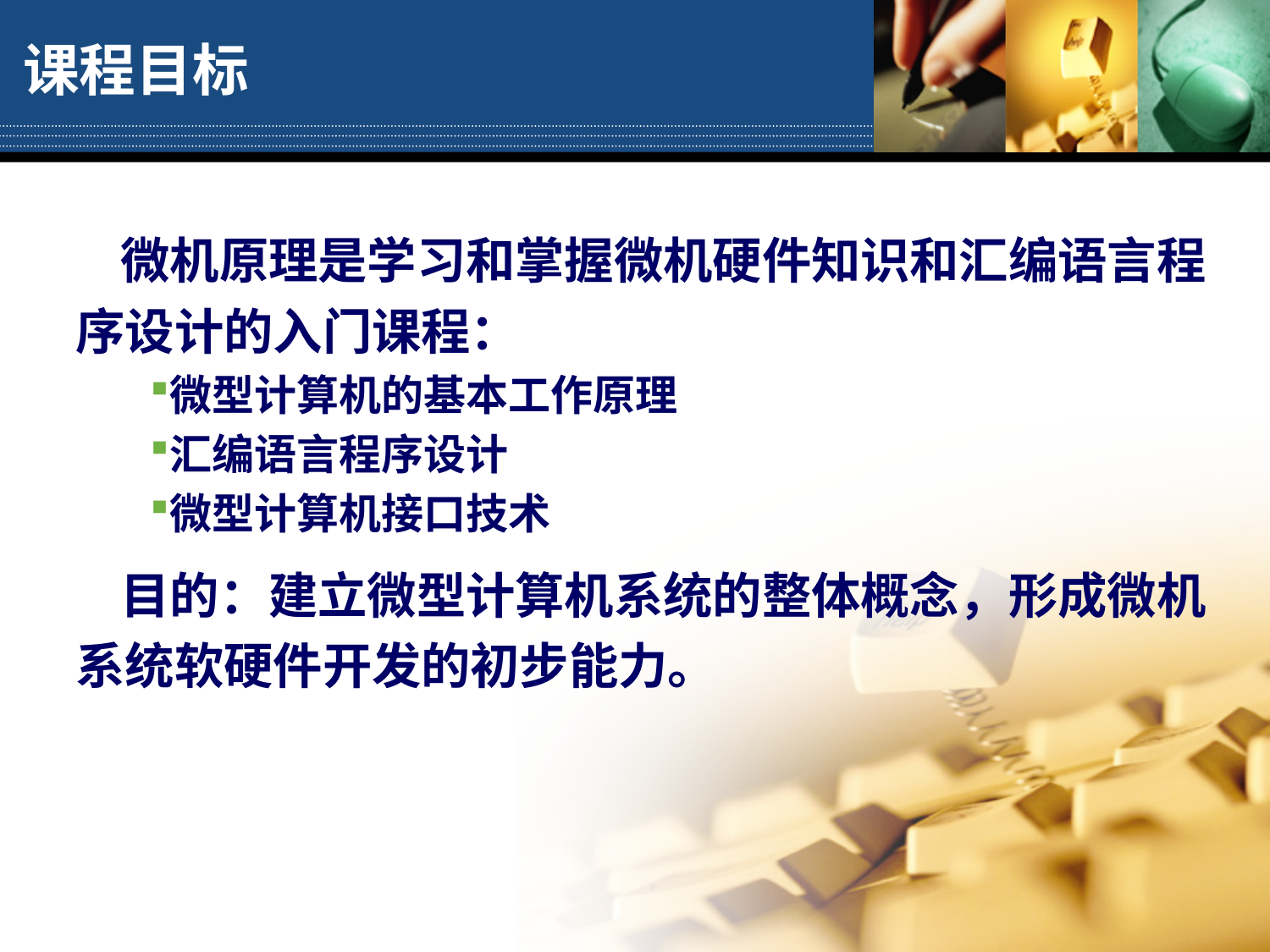

# 课程目标
   微机原理是学习和掌握微机硬件知识和汇编语言程序设计的入门课程：
微型计算机的基本工作原理
汇编语言程序设计
微型计算机接口技术
   目的：建立微型计算机系统的整体概念，形成微机系统软硬件开发的初步能力。
Add Your Title